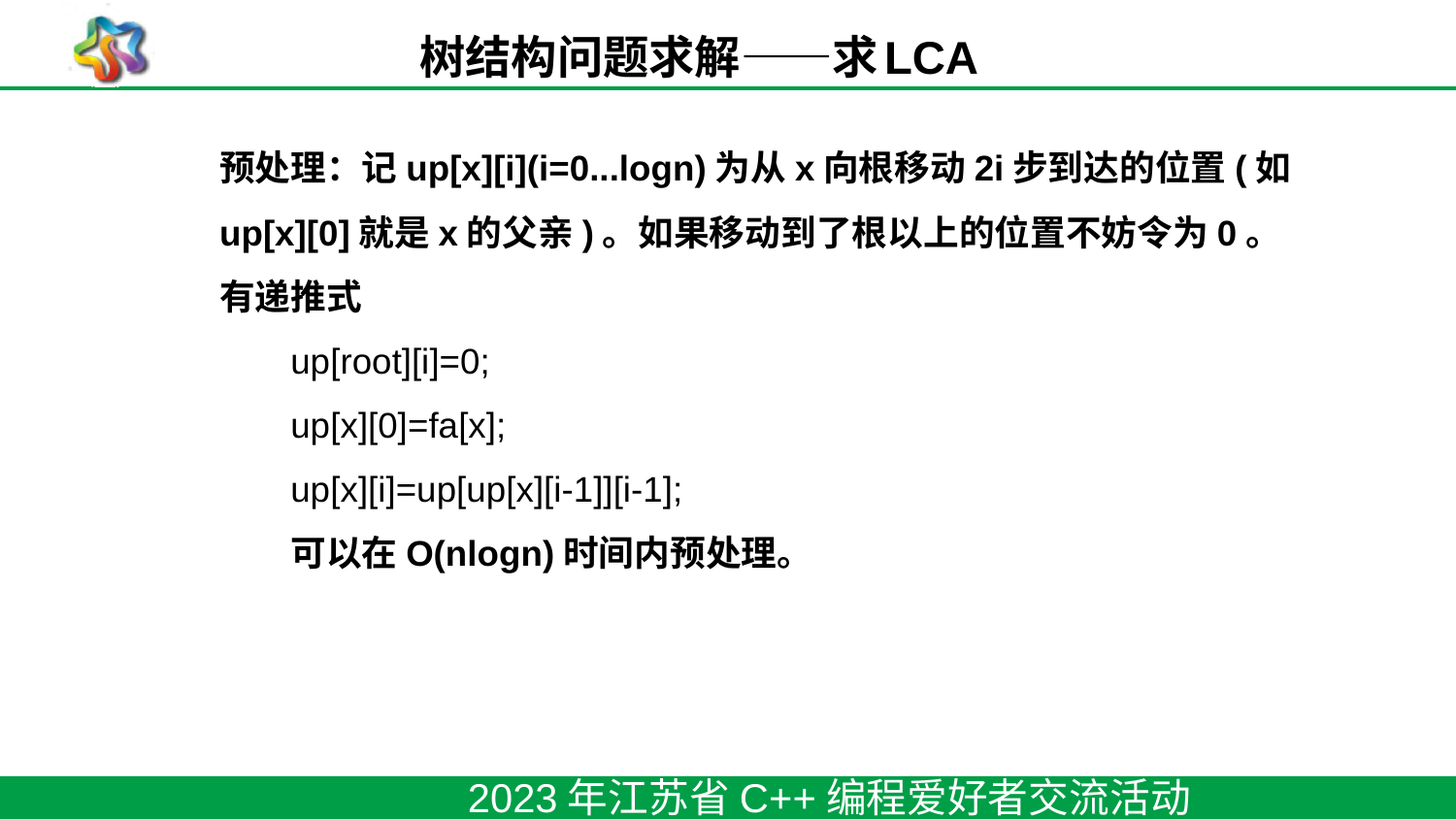

# 树结构问题求解——求LCA
预处理：记up[x][i](i=0...logn)为从x向根移动2i步到达的位置(如up[x][0]就是x的父亲)。如果移动到了根以上的位置不妨令为0。
有递推式
up[root][i]=0;
up[x][0]=fa[x];
up[x][i]=up[up[x][i-1]][i-1];
可以在O(nlogn)时间内预处理。